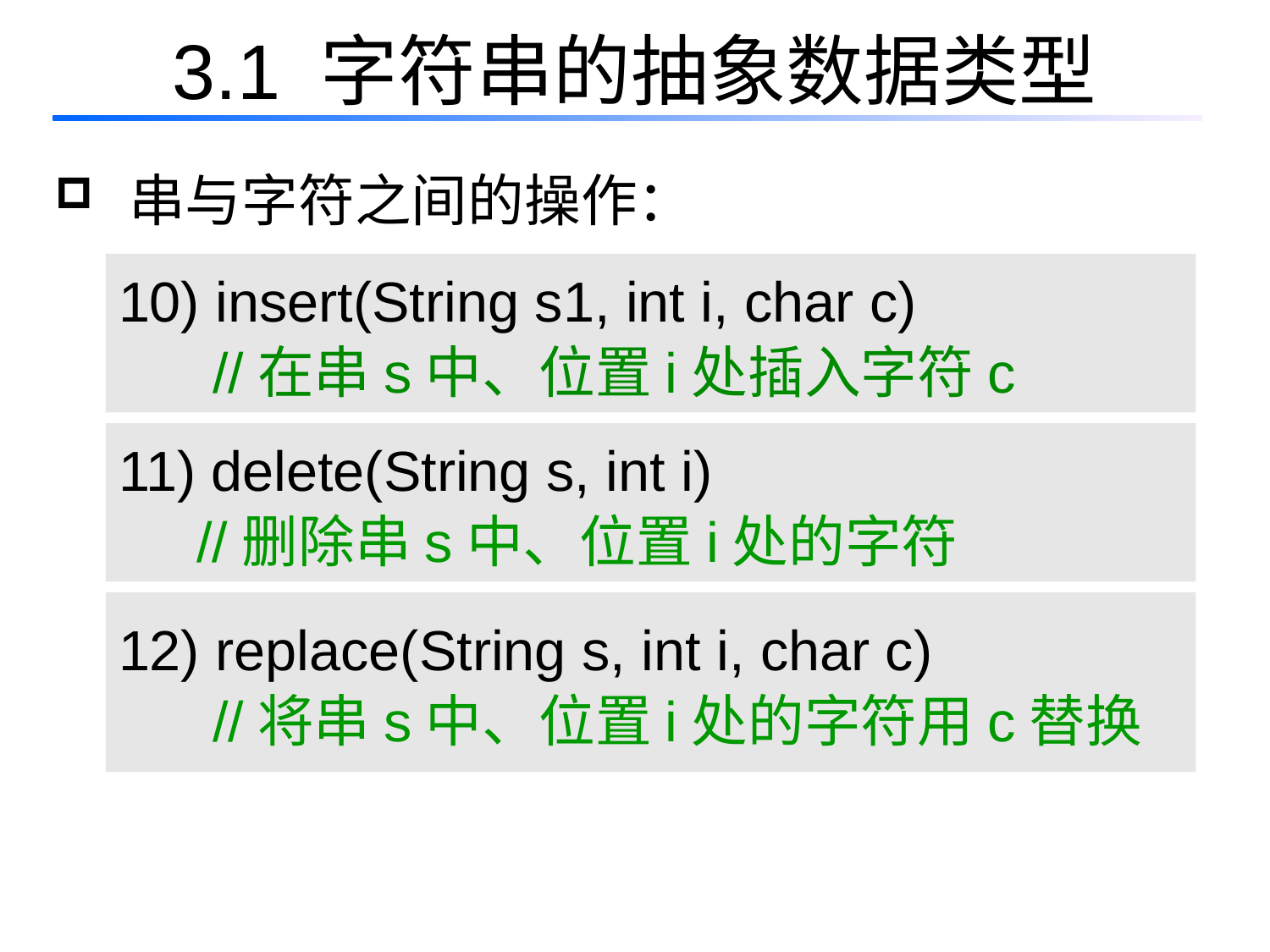

# 3.1 字符串的抽象数据类型

 串与字符之间的操作：
10) insert(String s1, int i, char c)
      //在串s中、位置i处插入字符c
11) delete(String s, int i)
     //删除串s中、位置i处的字符
12) replace(String s, int i, char c)
      //将串s中、位置i处的字符用c替换